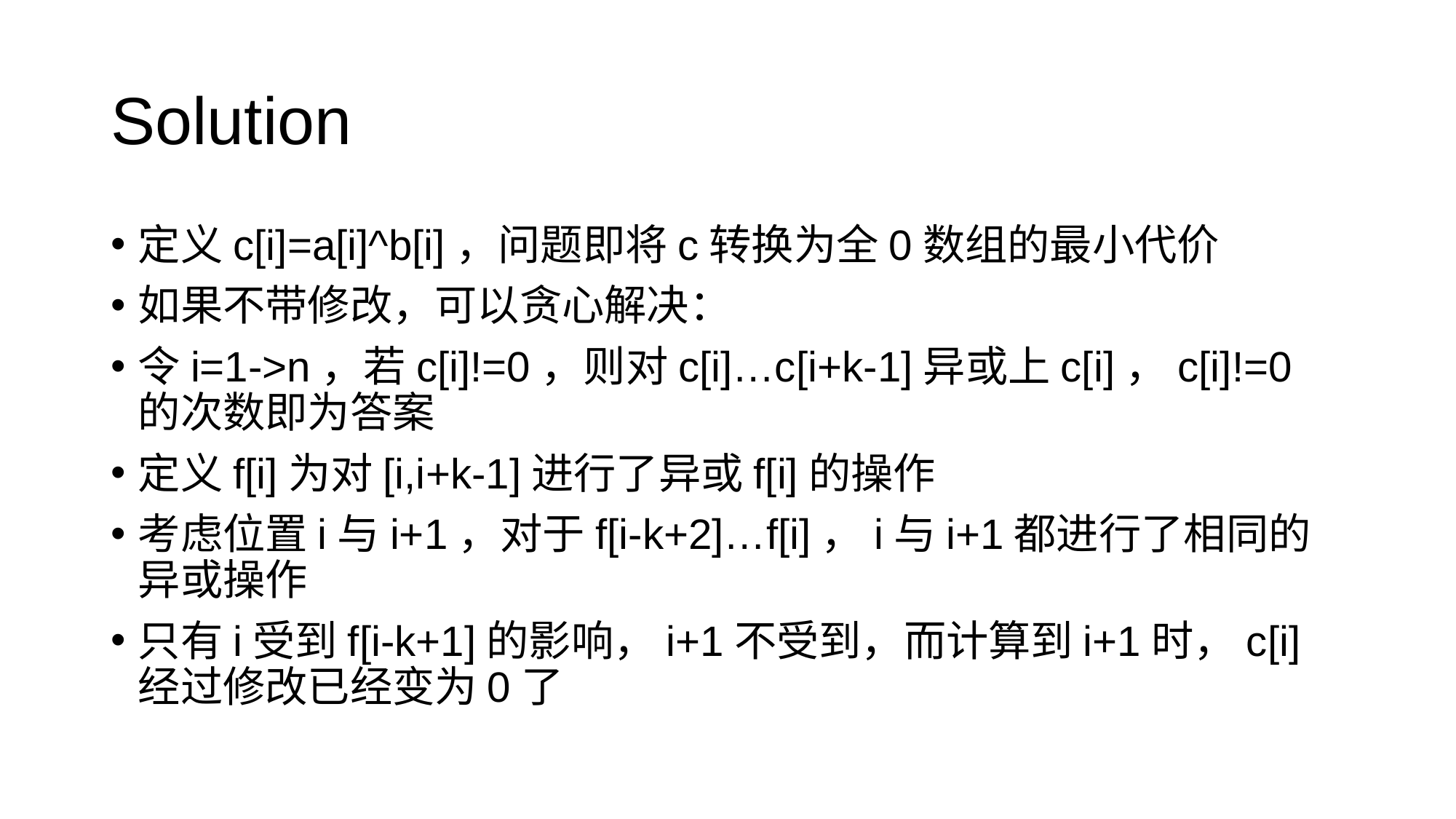

# Solution
定义c[i]=a[i]^b[i]，问题即将c转换为全0数组的最小代价
如果不带修改，可以贪心解决：
令i=1->n，若c[i]!=0，则对c[i]…c[i+k-1]异或上c[i]，c[i]!=0的次数即为答案
定义f[i]为对[i,i+k-1]进行了异或f[i]的操作
考虑位置i与i+1，对于f[i-k+2]…f[i]，i与i+1都进行了相同的异或操作
只有i受到f[i-k+1]的影响，i+1不受到，而计算到i+1时，c[i]经过修改已经变为0了